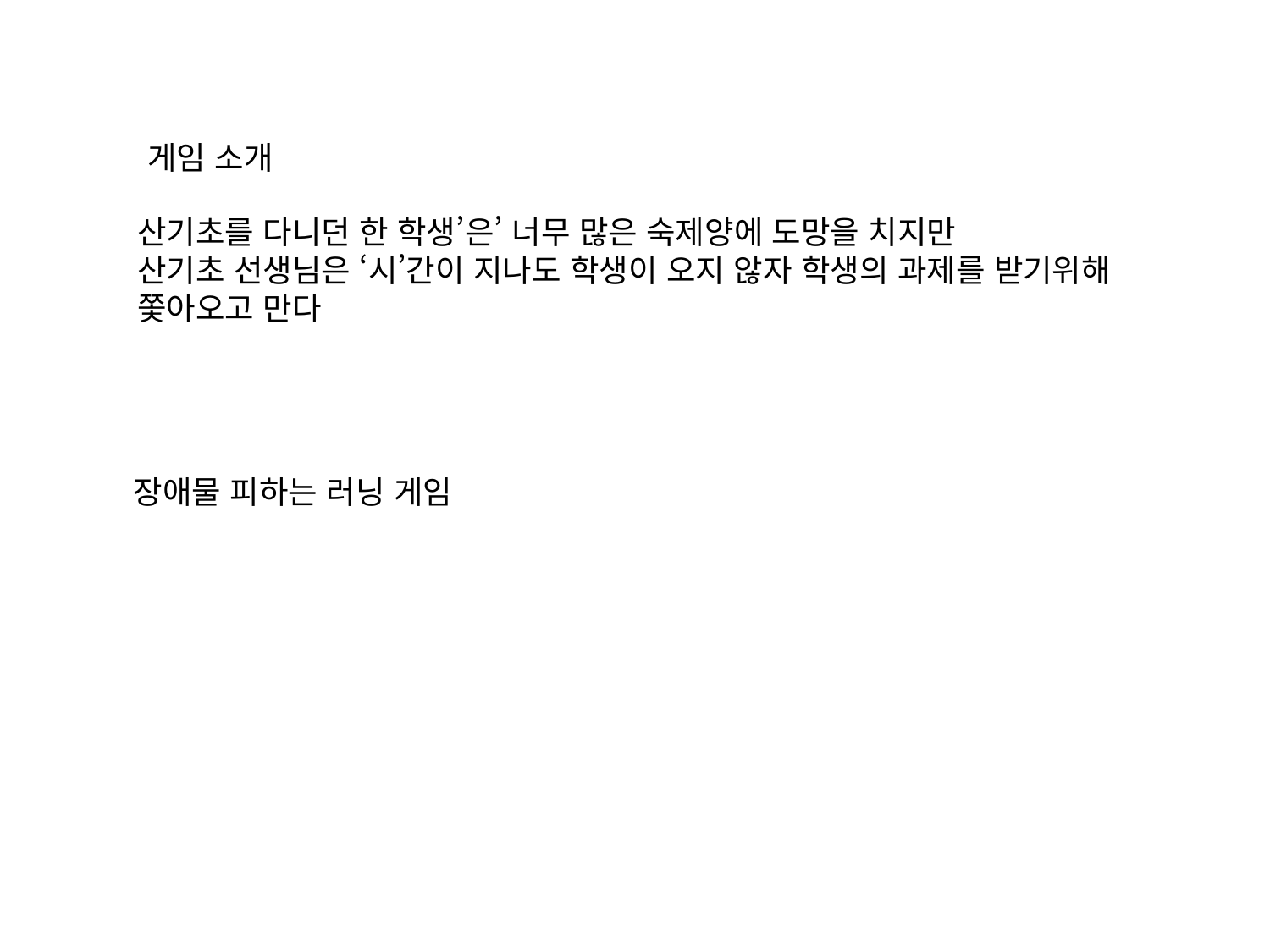

게임 소개
산기초를 다니던 한 학생’은’ 너무 많은 숙제양에 도망을 치지만
산기초 선생님은 ‘시’간이 지나도 학생이 오지 않자 학생의 과제를 받기위해 쫓아오고 만다
장애물 피하는 러닝 게임